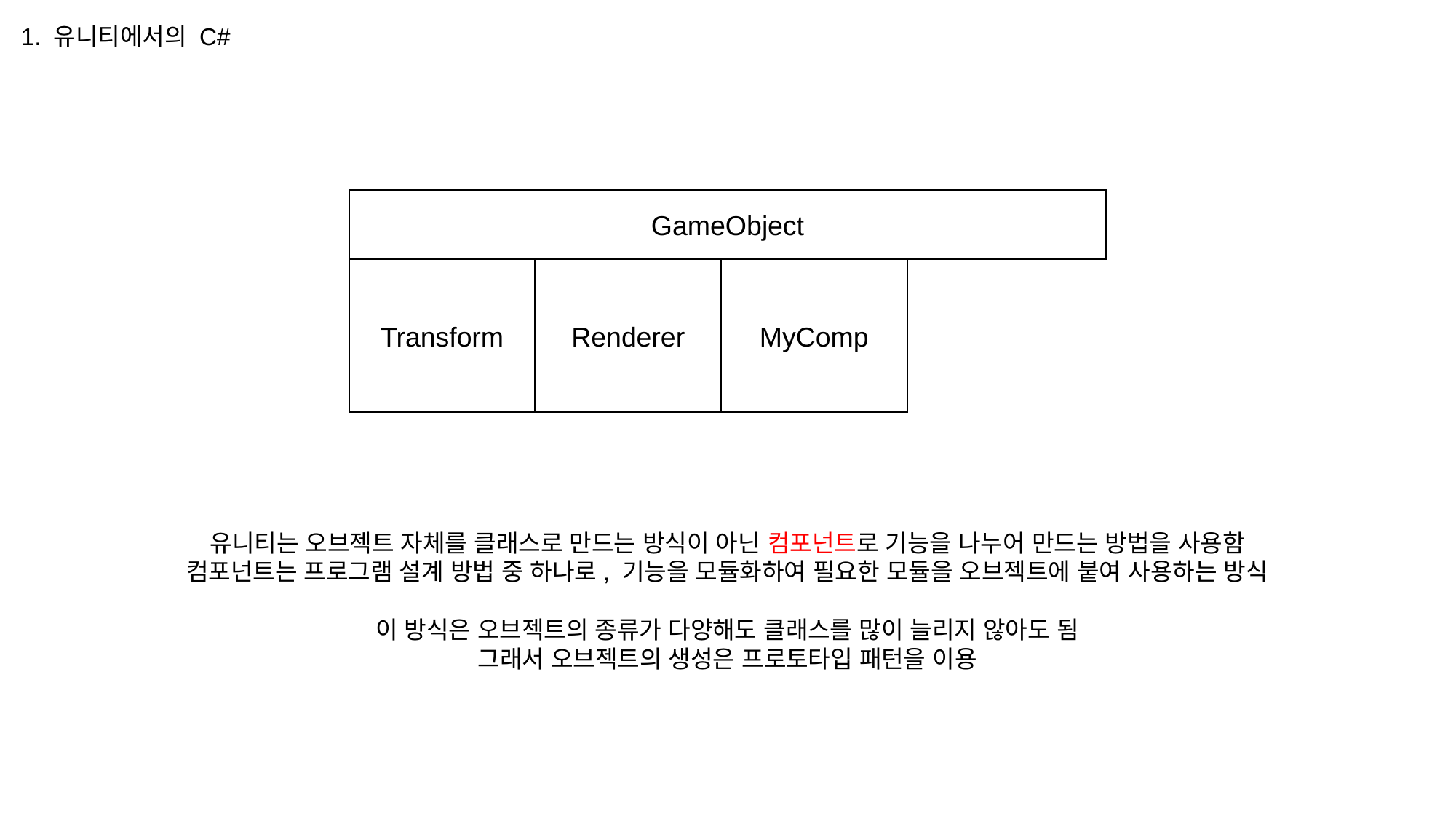

1. 유니티에서의 C#
GameObject
Transform
Renderer
MyComp
유니티는 오브젝트 자체를 클래스로 만드는 방식이 아닌 컴포넌트로 기능을 나누어 만드는 방법을 사용함
컴포넌트는 프로그램 설계 방법 중 하나로, 기능을 모듈화하여 필요한 모듈을 오브젝트에 붙여 사용하는 방식

이 방식은 오브젝트의 종류가 다양해도 클래스를 많이 늘리지 않아도 됨
그래서 오브젝트의 생성은 프로토타입 패턴을 이용